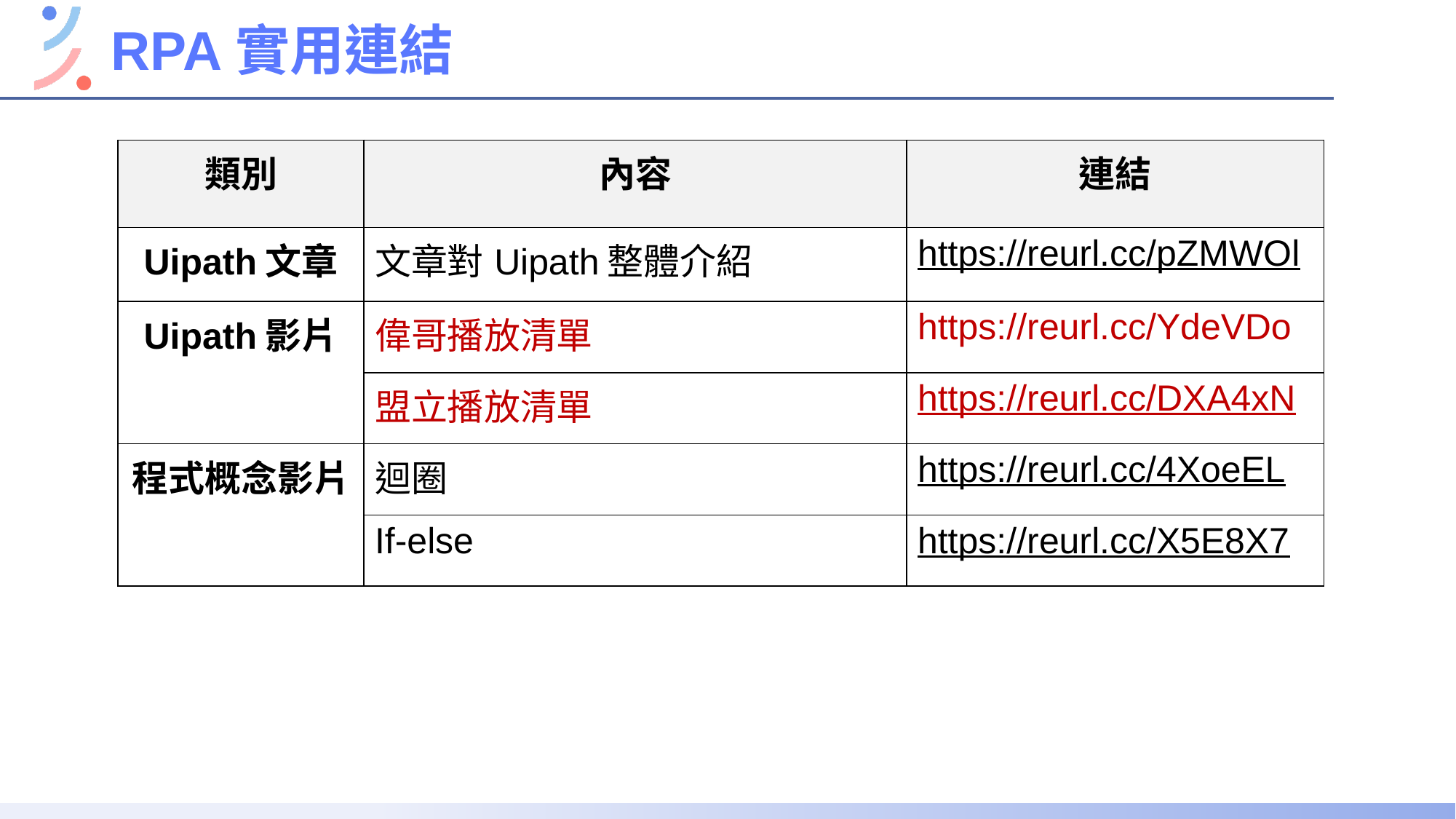

# RPA實用連結
| 類別 | 內容 | 連結 |
| --- | --- | --- |
| Uipath文章 | 文章對Uipath整體介紹 | https://reurl.cc/pZMWOl |
| Uipath影片 | 偉哥播放清單 | https://reurl.cc/YdeVDo |
|  | 盟立播放清單 | https://reurl.cc/DXA4xN |
| 程式概念影片 | 迴圈 | https://reurl.cc/4XoeEL |
|  | If-else | https://reurl.cc/X5E8X7 |